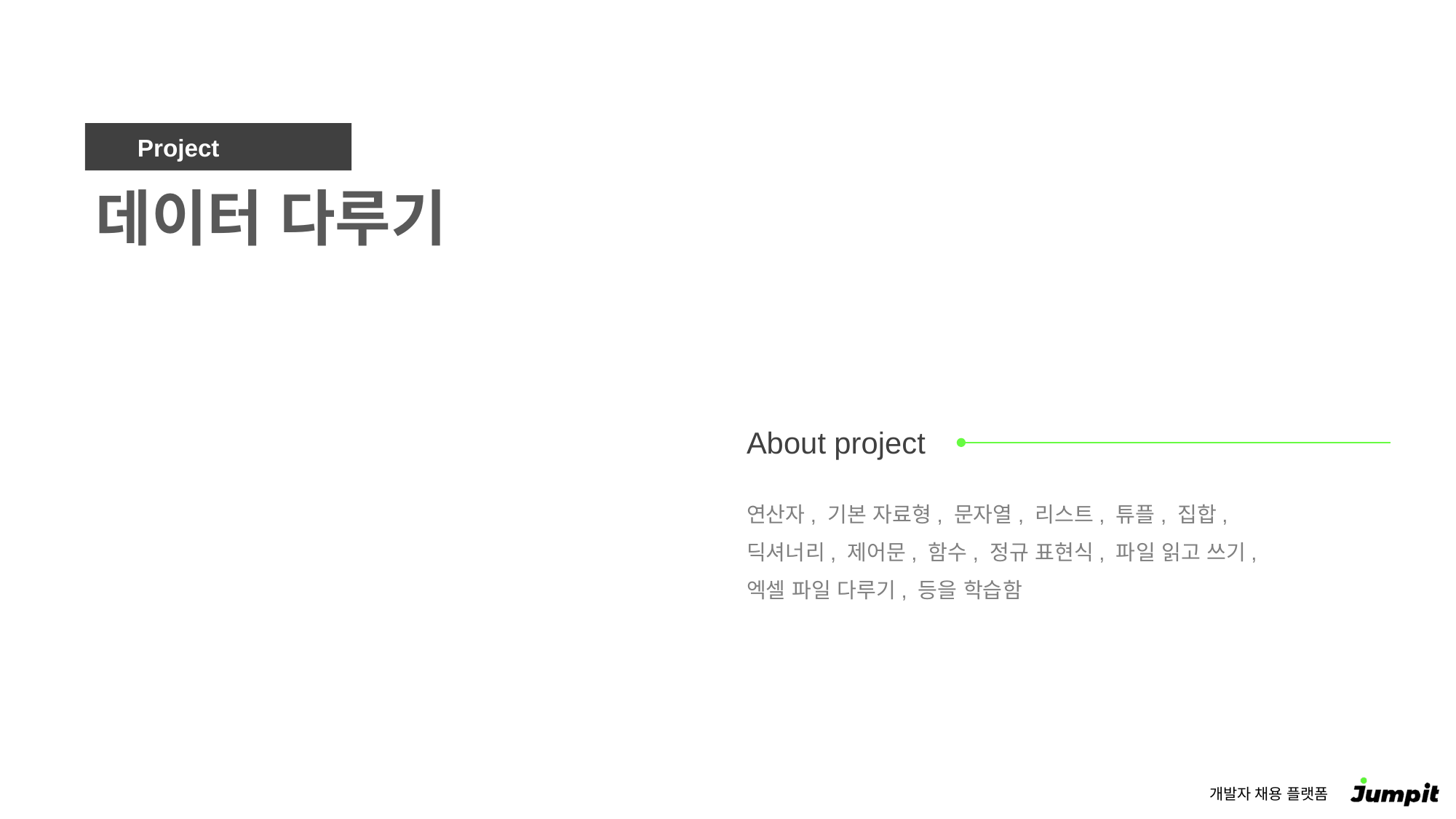

데이터 다루기
연산자, 기본 자료형, 문자열, 리스트, 튜플, 집합,
딕셔너리, 제어문, 함수, 정규 표현식, 파일 읽고 쓰기,
엑셀 파일 다루기, 등을 학습함